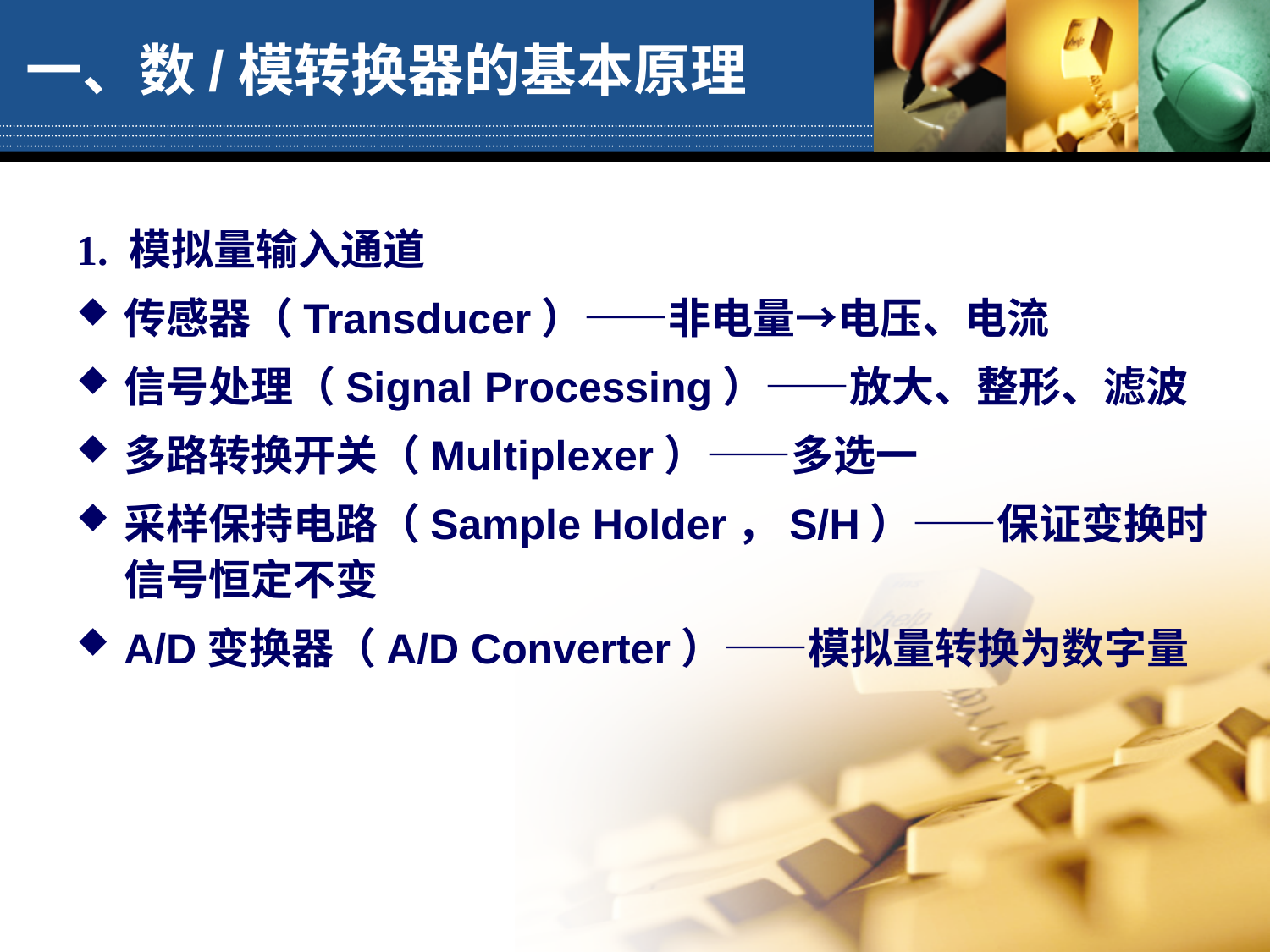

# 一、数/模转换器的基本原理
1. 模拟量输入通道
传感器（Transducer）——非电量→电压、电流
信号处理（Signal Processing）——放大、整形、滤波
多路转换开关（Multiplexer）——多选一
采样保持电路（Sample Holder，S/H）——保证变换时信号恒定不变
A/D变换器（A/D Converter）——模拟量转换为数字量